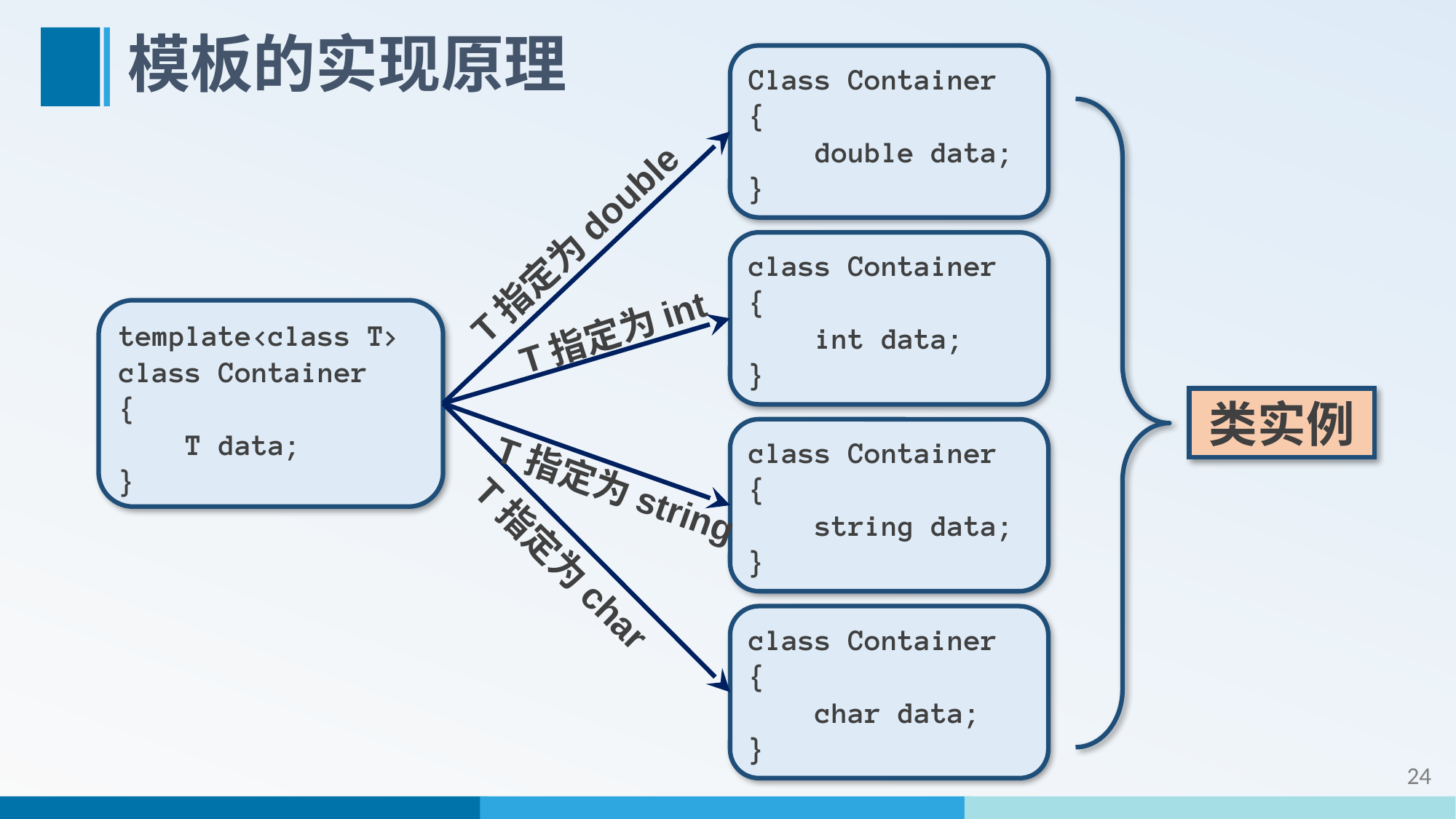

# 模板的实现原理
Class Container
{
    double data;
}

T指定为double
class Container
{
    int data;
}
template<class T>
class Container
{
    T data;
}
T指定为int
类实例
class Container
{
    string data;
}
T指定为string
T指定为char
class Container
{
    char data;
}